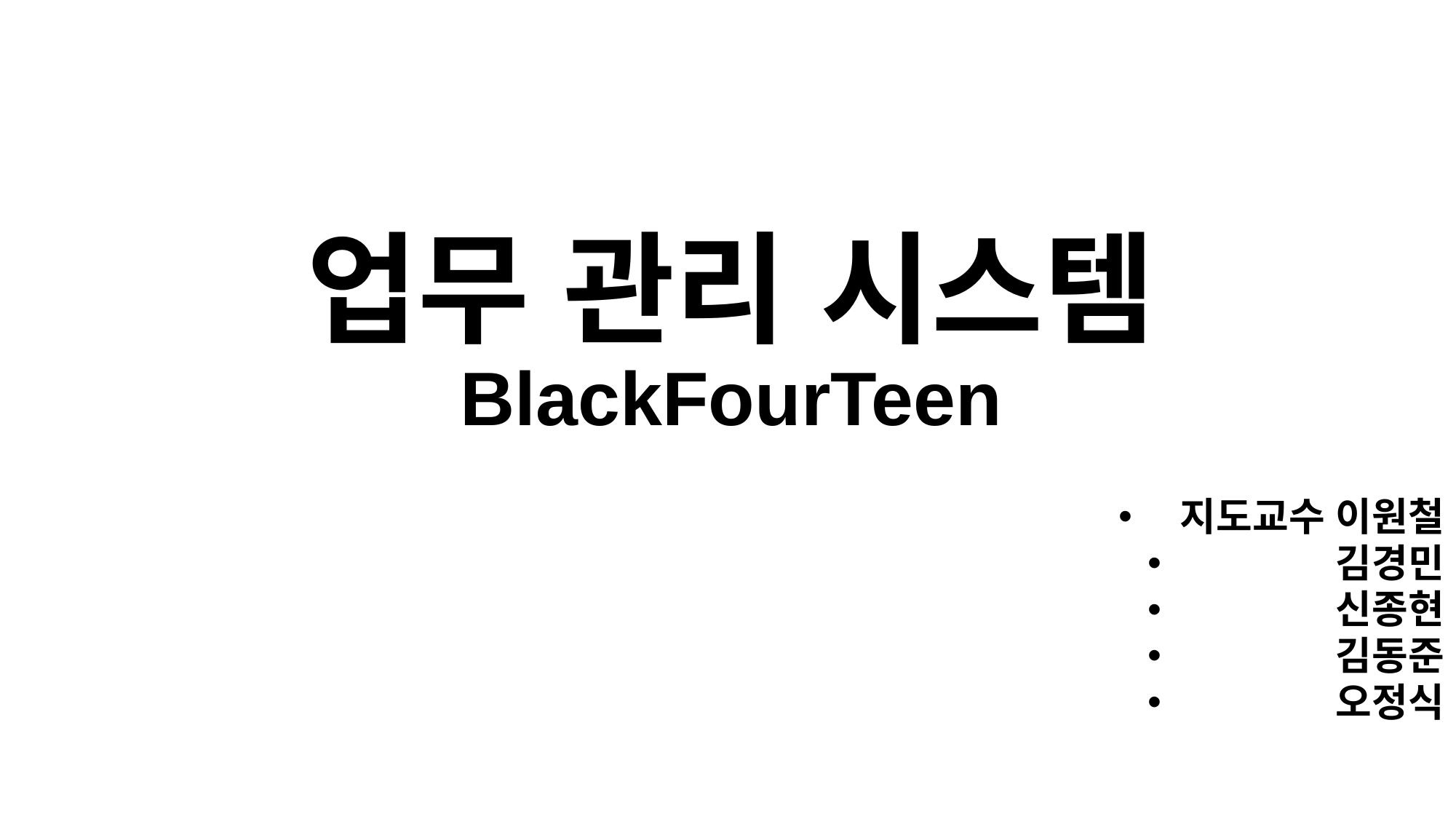

# 업무 관리 시스템 BlackFourTeen

 지도교수 이원철
김경민
신종현
김동준
오정식